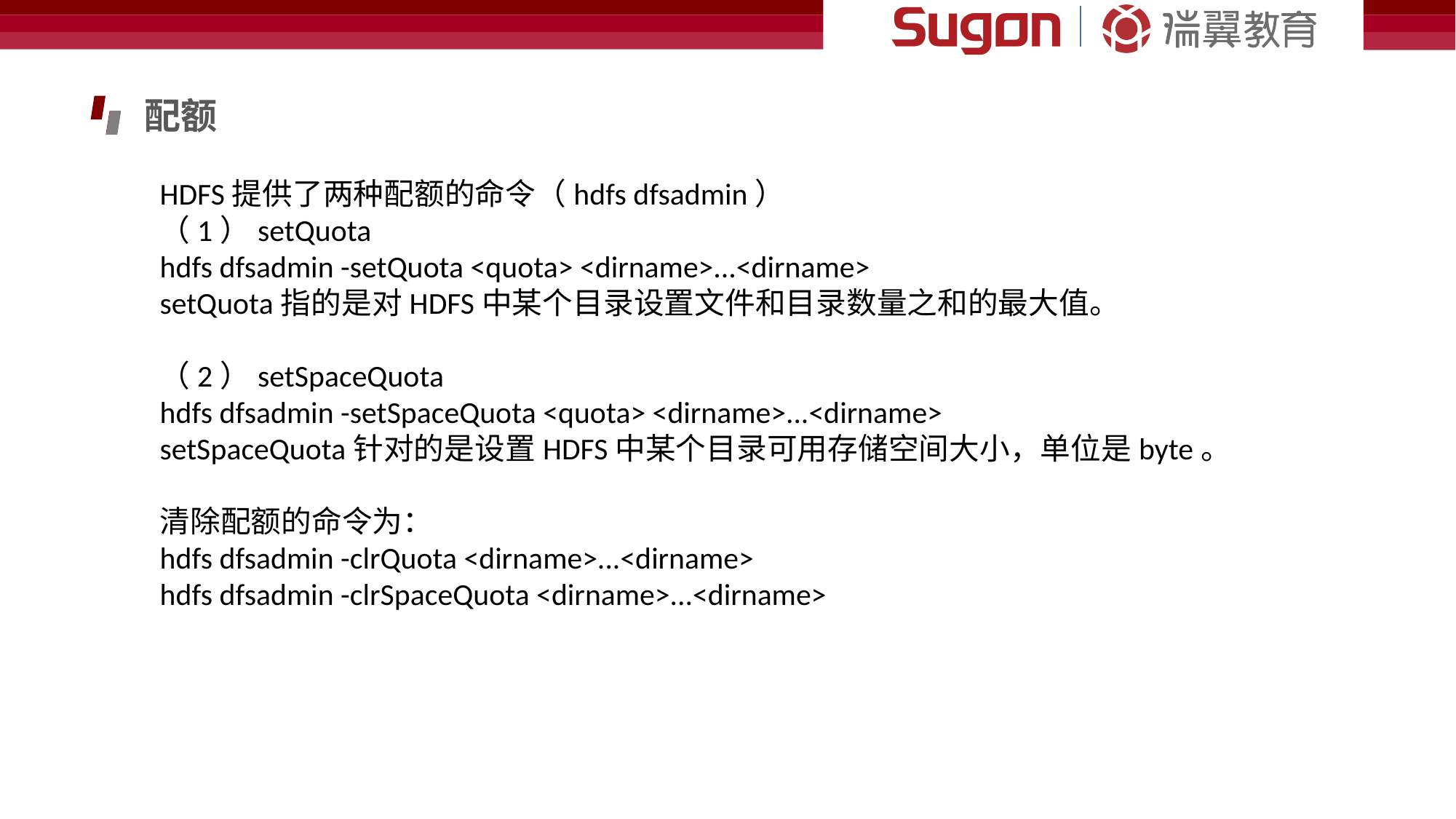

配额

HDFS提供了两种配额的命令（hdfs dfsadmin）
（1）setQuota
hdfs dfsadmin -setQuota <quota> <dirname>...<dirname>
setQuota指的是对HDFS中某个目录设置文件和目录数量之和的最大值。

（2）setSpaceQuota
hdfs dfsadmin -setSpaceQuota <quota> <dirname>...<dirname>
setSpaceQuota针对的是设置HDFS中某个目录可用存储空间大小，单位是byte。

清除配额的命令为：
hdfs dfsadmin -clrQuota <dirname>...<dirname>
hdfs dfsadmin -clrSpaceQuota <dirname>...<dirname>